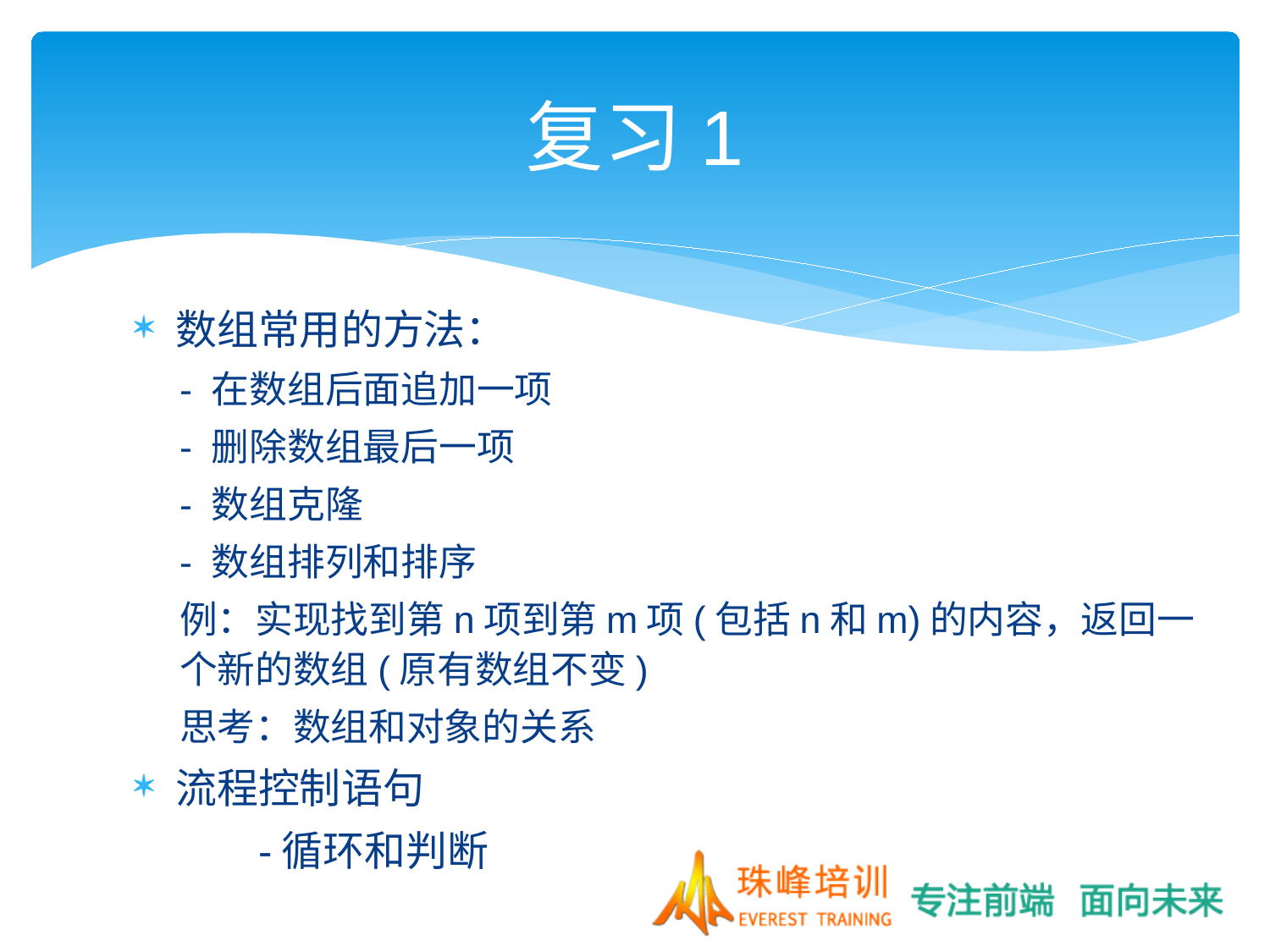

# 复习1
数组常用的方法：
	- 在数组后面追加一项
	- 删除数组最后一项
	- 数组克隆
	- 数组排列和排序
例：实现找到第n项到第m项(包括n和m)的内容，返回一个新的数组(原有数组不变)
思考：数组和对象的关系
流程控制语句
	-循环和判断